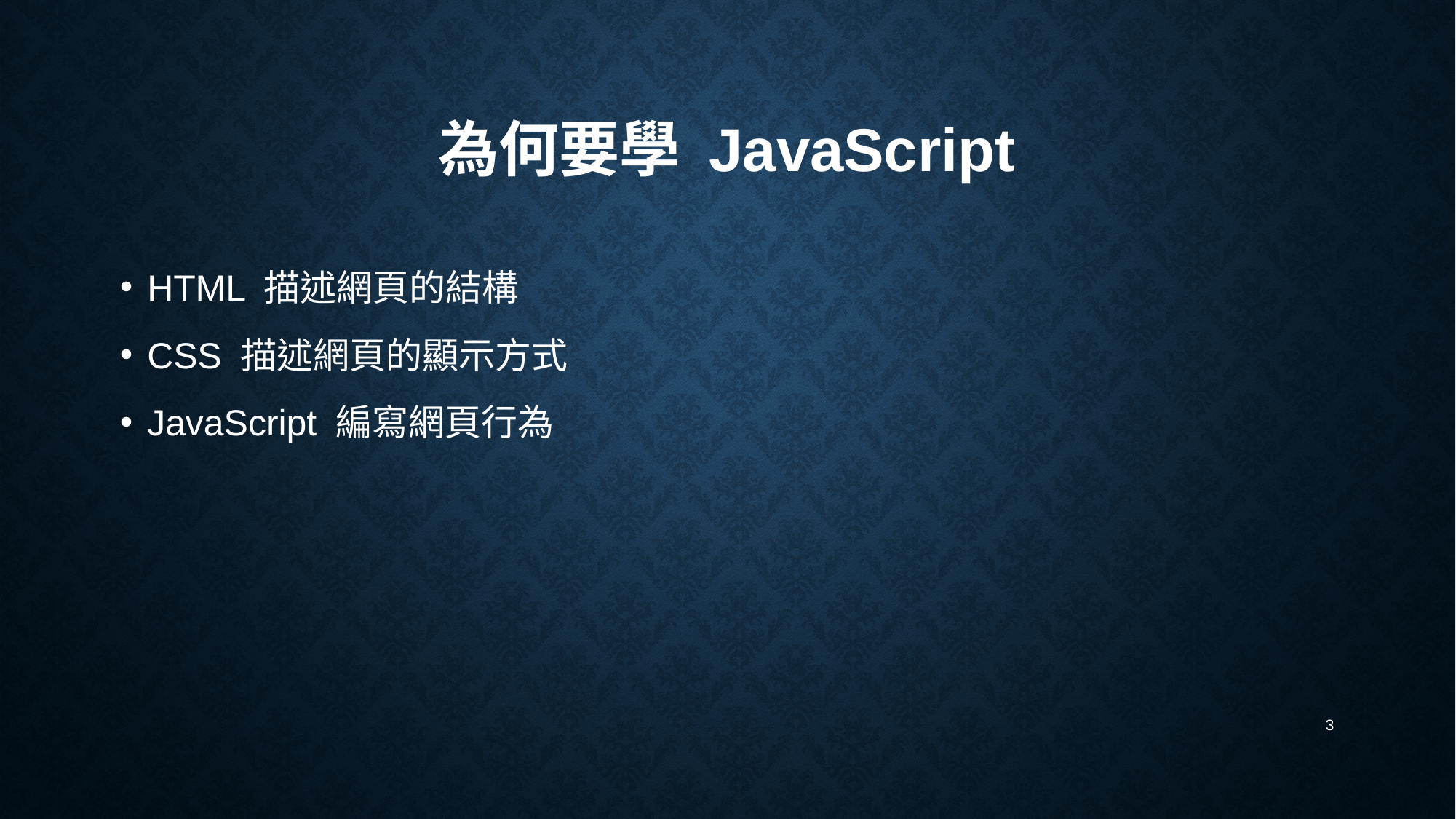

# 為何要學 JavaScript
HTML 描述網頁的結構
CSS 描述網頁的顯示方式
JavaScript 編寫網頁行為
3